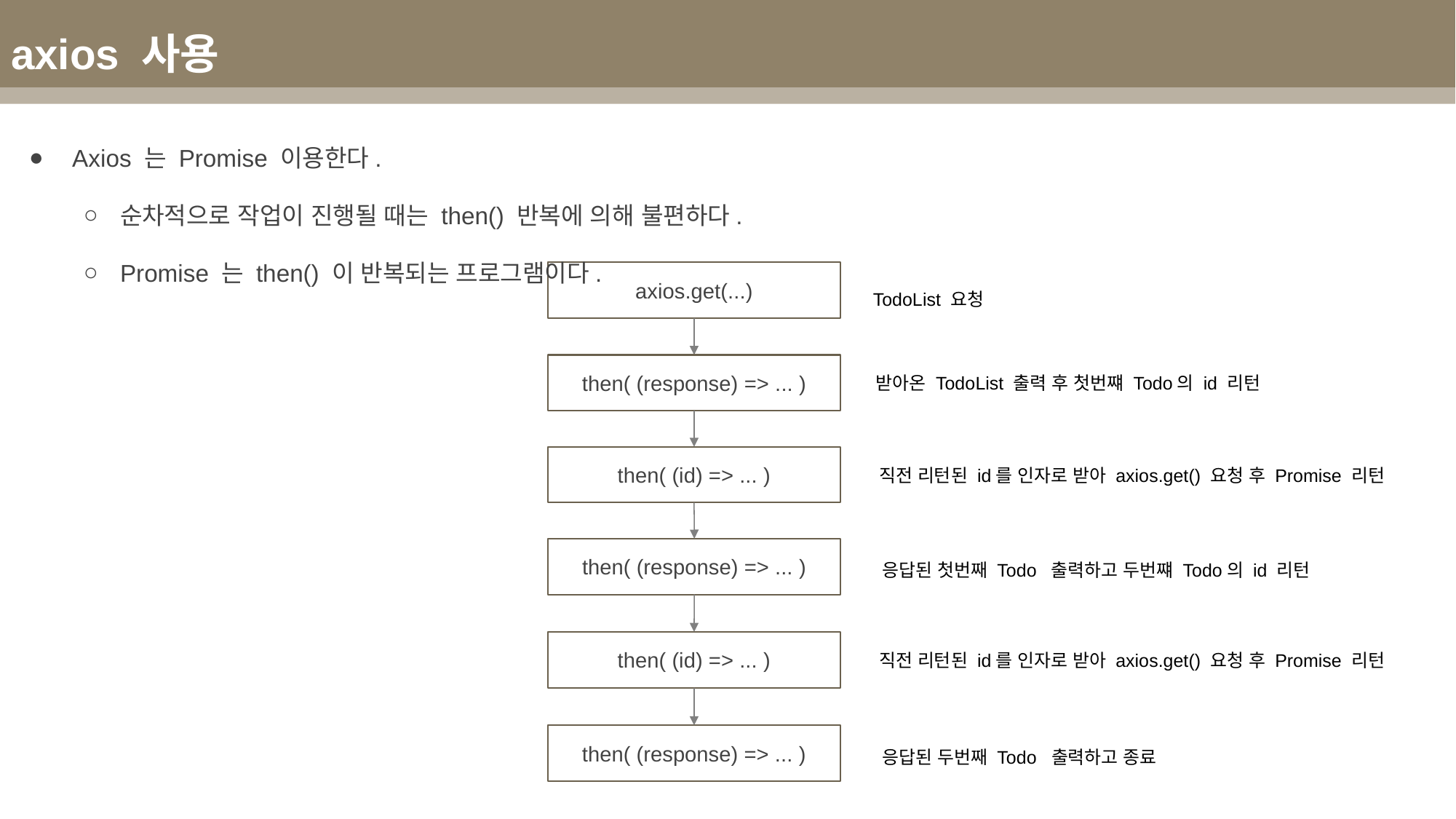

axios 사용
 Axios 는 Promise 이용한다.
순차적으로 작업이 진행될 때는 then() 반복에 의해 불편하다.
Promise 는 then() 이 반복되는 프로그램이다.
axios.get(...)
TodoList 요청
then( (response) => ... )
받아온 TodoList 출력 후 첫번쨰 Todo의 id 리턴
then( (id) => ... )
직전 리턴된 id를 인자로 받아 axios.get() 요청 후 Promise 리턴
then( (response) => ... )
응답된 첫번째 Todo  출력하고 두번쨰 Todo의 id 리턴
then( (id) => ... )
직전 리턴된 id를 인자로 받아 axios.get() 요청 후 Promise 리턴
then( (response) => ... )
응답된 두번째 Todo  출력하고 종료